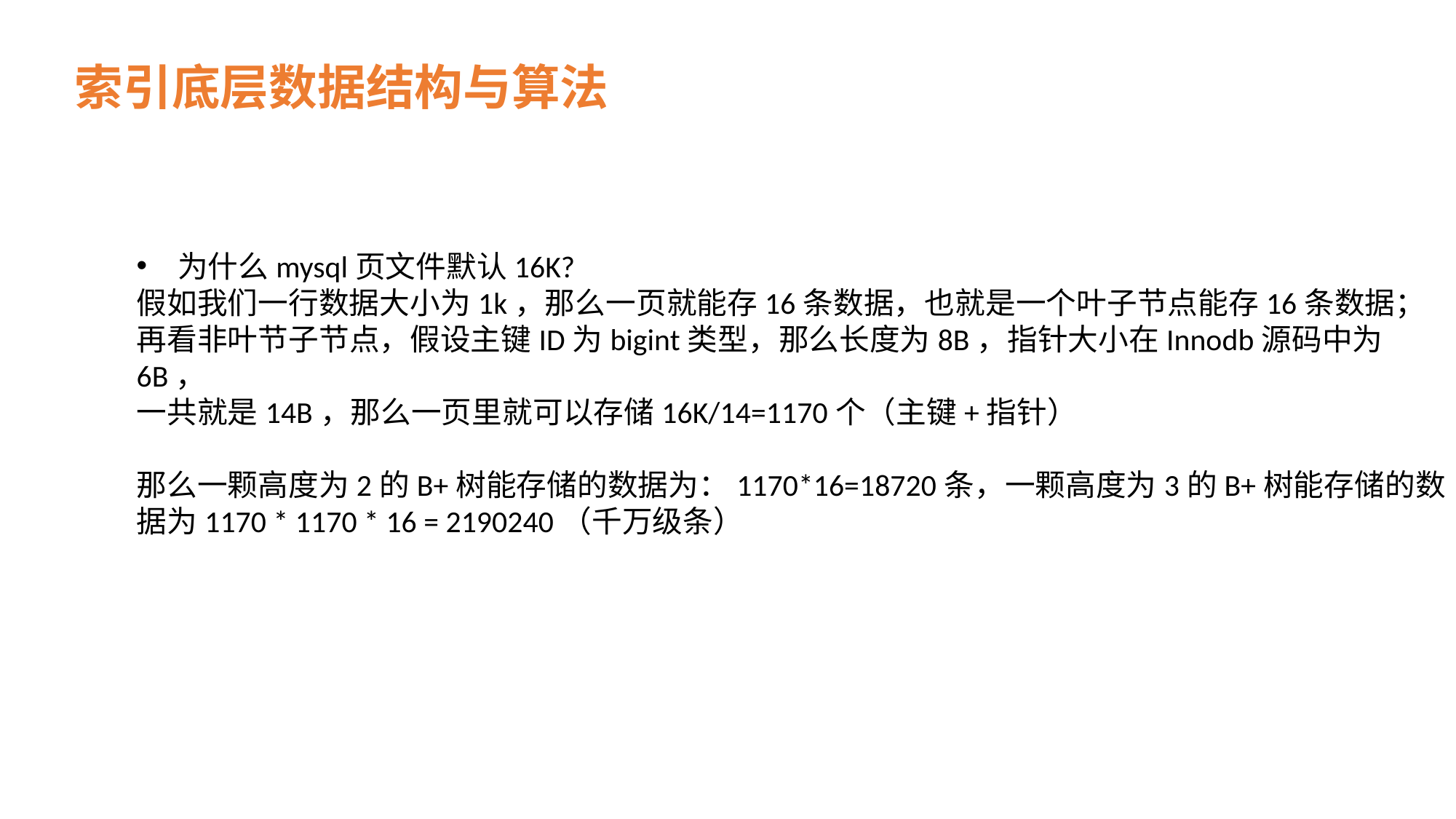

索引底层数据结构与算法
为什么mysql页文件默认16K?
假如我们一行数据大小为1k，那么一页就能存16条数据，也就是一个叶子节点能存16条数据；
再看非叶节子节点，假设主键ID为bigint类型，那么长度为8B，指针大小在Innodb源码中为6B，
一共就是14B，那么一页里就可以存储16K/14=1170个（主键+指针）

那么一颗高度为2的B+树能存储的数据为：1170*16=18720条，一颗高度为3的B+树能存储的数据为1170 * 1170 * 16 = 2190240（千万级条）